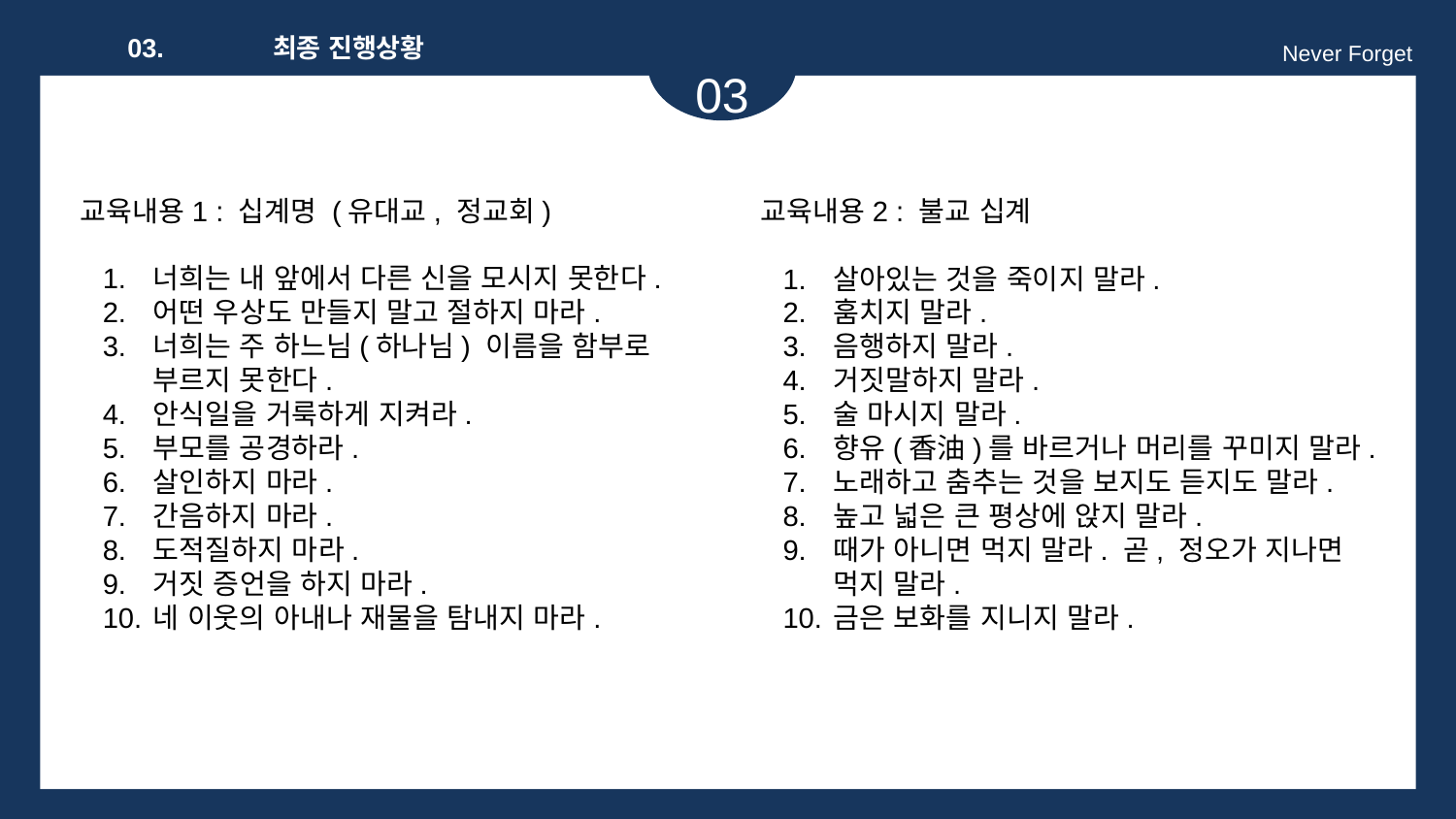

03.	최종 진행상황

Never Forget
03

교육내용1 : 십계명 (유대교, 정교회)

너희는 내 앞에서 다른 신을 모시지 못한다.
어떤 우상도 만들지 말고 절하지 마라.
너희는 주 하느님(하나님) 이름을 함부로 부르지 못한다.
안식일을 거룩하게 지켜라.
부모를 공경하라.
살인하지 마라.
간음하지 마라.
도적질하지 마라.
거짓 증언을 하지 마라.
네 이웃의 아내나 재물을 탐내지 마라.
교육내용2 : 불교 십계

살아있는 것을 죽이지 말라.
훔치지 말라.
음행하지 말라.
거짓말하지 말라.
술 마시지 말라.
향유(香油)를 바르거나 머리를 꾸미지 말라.
노래하고 춤추는 것을 보지도 듣지도 말라.
높고 넓은 큰 평상에 앉지 말라.
때가 아니면 먹지 말라. 곧, 정오가 지나면 먹지 말라.
금은 보화를 지니지 말라.